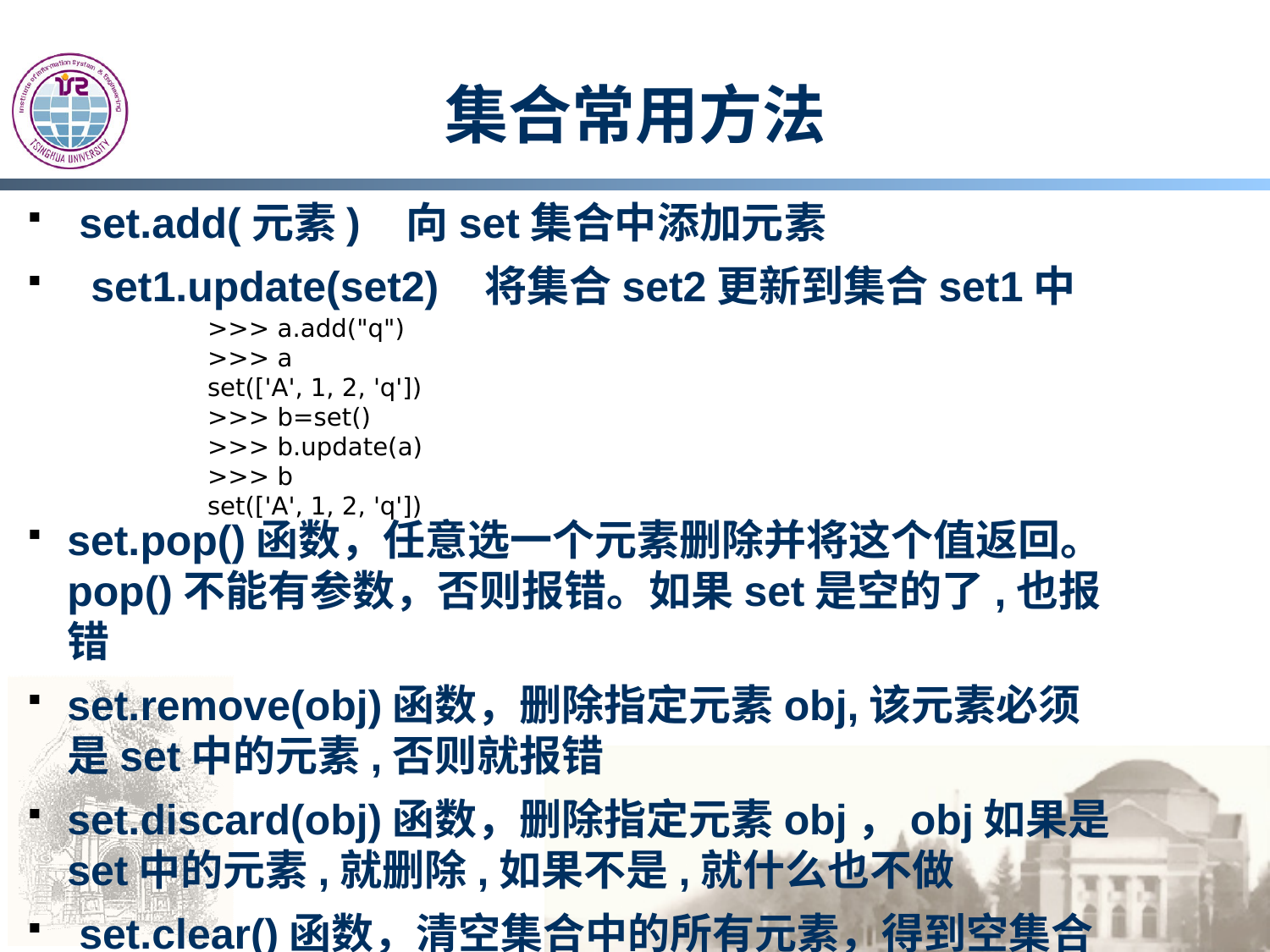

# 集合常用方法
 set.add(元素)   向set集合中添加元素
  set1.update(set2)   将集合set2更新到集合set1中

set.pop()函数，任意选一个元素删除并将这个值返回。pop()不能有参数，否则报错。如果set是空的了,也报错
set.remove(obj)函数，删除指定元素obj,该元素必须是set中的元素,否则就报错
set.discard(obj)函数，删除指定元素obj，obj如果是set中的元素,就删除,如果不是,就什么也不做
 set.clear()函数，清空集合中的所有元素，得到空集合
>>> a.add("q")
>>> a
set(['A', 1, 2, 'q'])
>>> b=set()
>>> b.update(a)
>>> b
set(['A', 1, 2, 'q'])